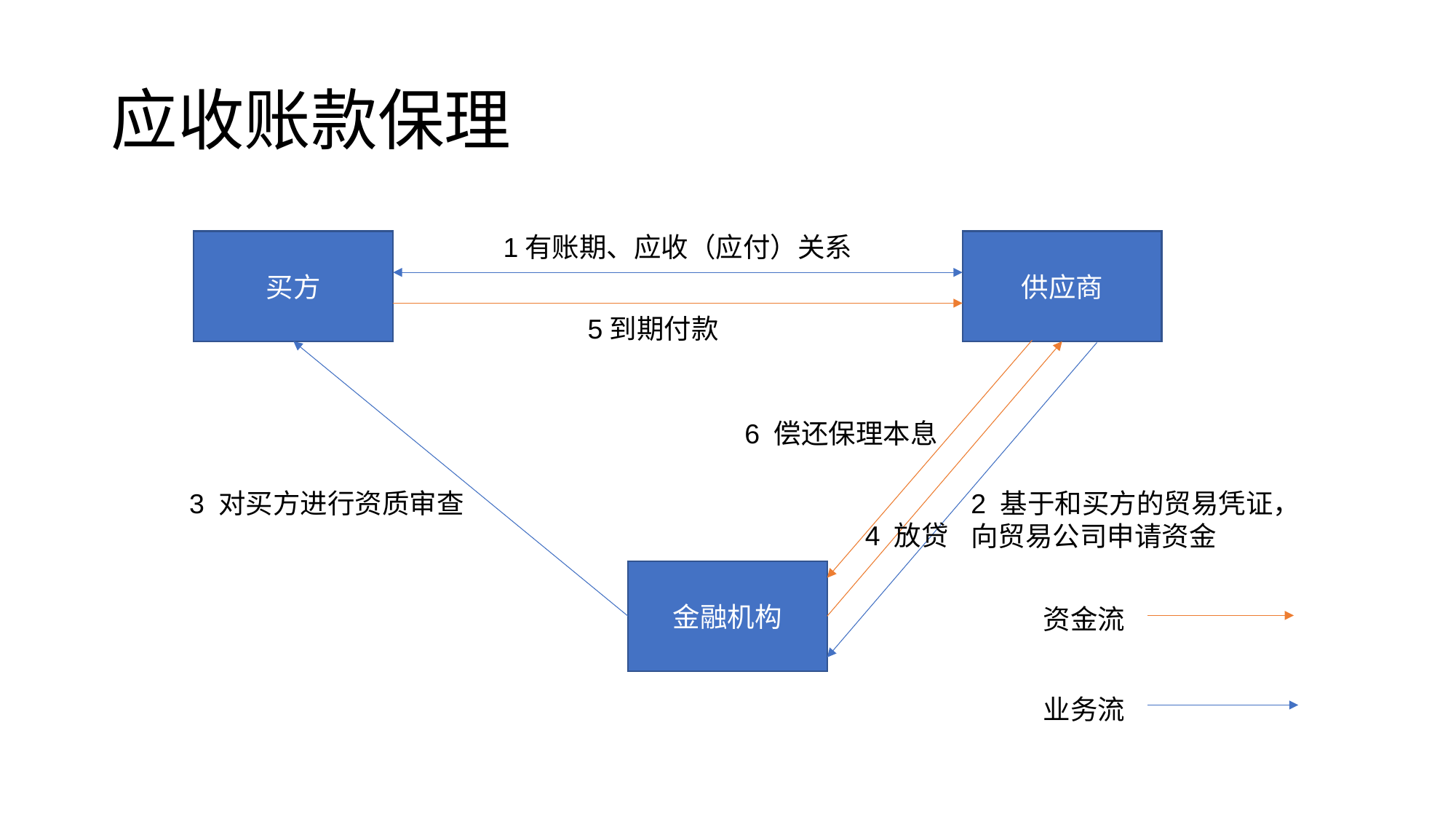

# 应收账款保理
1有账期、应收（应付）关系
买方
供应商
5到期付款
6 偿还保理本息
3 对买方进行资质审查
2 基于和买方的贸易凭证，
向贸易公司申请资金
4 放贷
金融机构
资金流
业务流